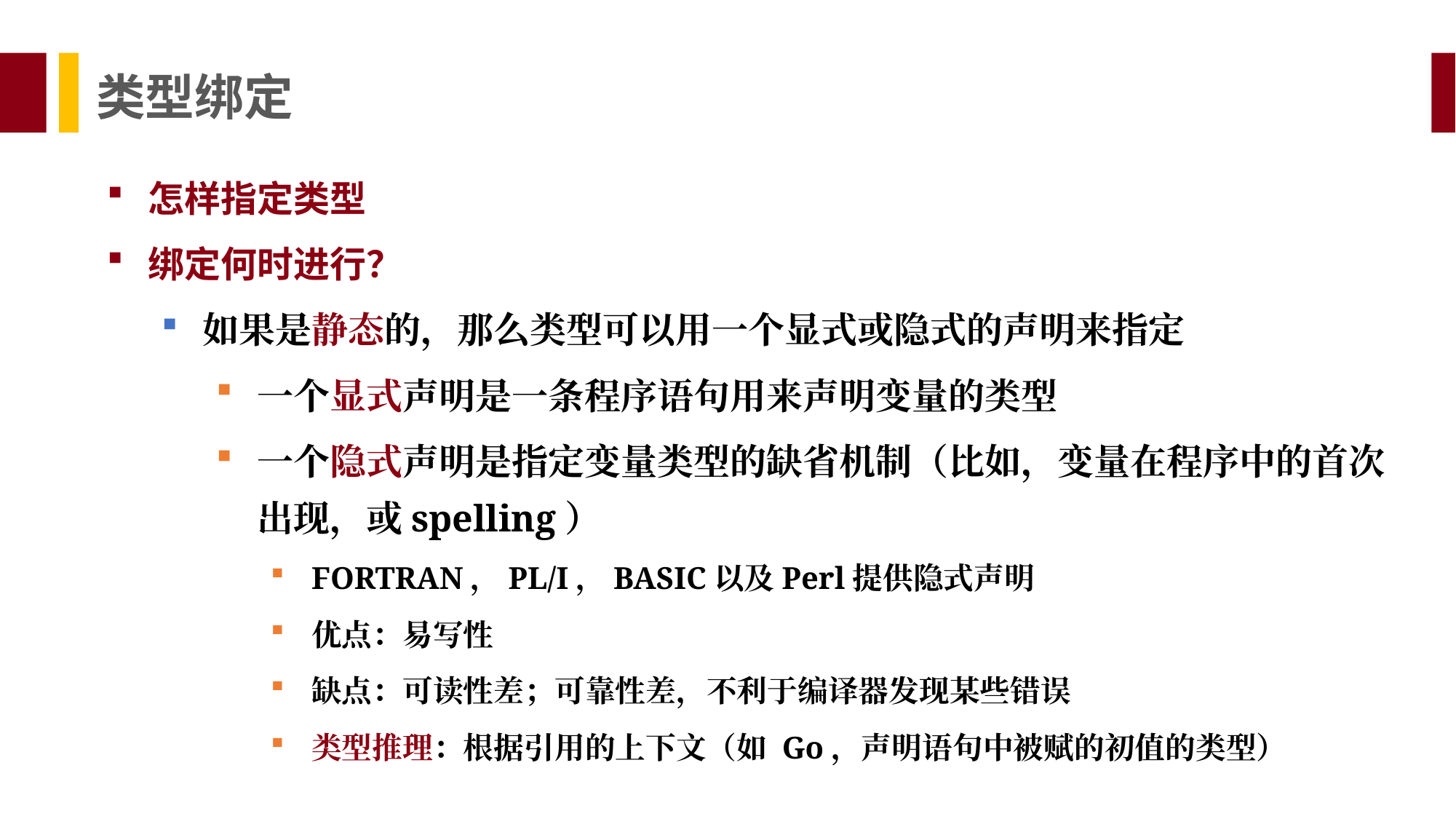

类型绑定
怎样指定类型
绑定何时进行？
如果是静态的，那么类型可以用一个显式或隐式的声明来指定
一个显式声明是一条程序语句用来声明变量的类型
一个隐式声明是指定变量类型的缺省机制（比如，变量在程序中的首次出现，或spelling）
FORTRAN，PL/I，BASIC以及Perl提供隐式声明
优点：易写性
缺点：可读性差；可靠性差，不利于编译器发现某些错误
类型推理：根据引用的上下文（如 Go，声明语句中被赋的初值的类型）